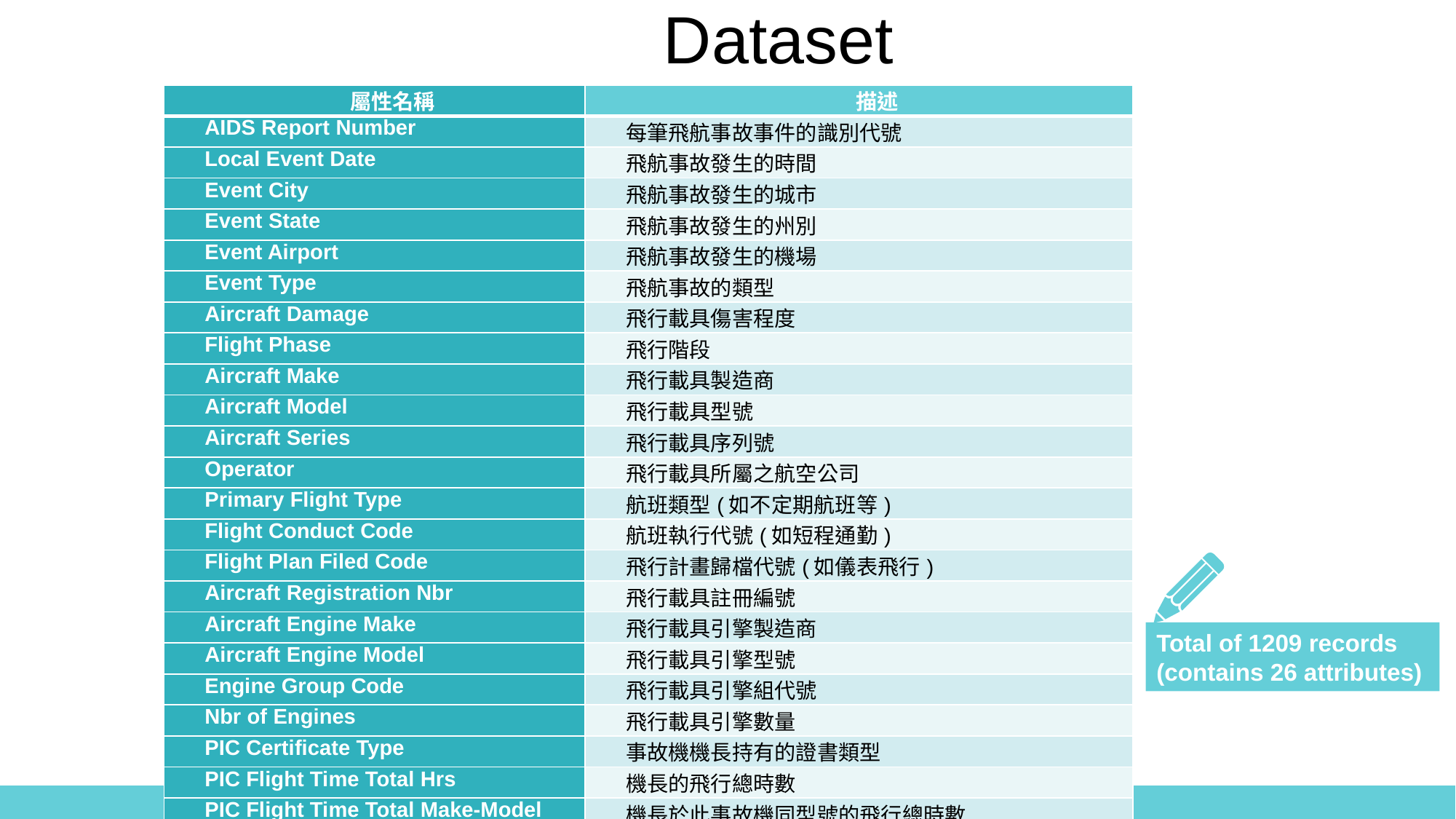

Dataset
| 屬性名稱 | 描述 |
| --- | --- |
| AIDS Report Number | 每筆飛航事故事件的識別代號 |
| Local Event Date | 飛航事故發生的時間 |
| Event City | 飛航事故發生的城市 |
| Event State | 飛航事故發生的州別 |
| Event Airport | 飛航事故發生的機場 |
| Event Type | 飛航事故的類型 |
| Aircraft Damage | 飛行載具傷害程度 |
| Flight Phase | 飛行階段 |
| Aircraft Make | 飛行載具製造商 |
| Aircraft Model | 飛行載具型號 |
| Aircraft Series | 飛行載具序列號 |
| Operator | 飛行載具所屬之航空公司 |
| Primary Flight Type | 航班類型(如不定期航班等) |
| Flight Conduct Code | 航班執行代號(如短程通勤) |
| Flight Plan Filed Code | 飛行計畫歸檔代號(如儀表飛行) |
| Aircraft Registration Nbr | 飛行載具註冊編號 |
| Aircraft Engine Make | 飛行載具引擎製造商 |
| Aircraft Engine Model | 飛行載具引擎型號 |
| Engine Group Code | 飛行載具引擎組代號 |
| Nbr of Engines | 飛行載具引擎數量 |
| PIC Certificate Type | 事故機機長持有的證書類型 |
| PIC Flight Time Total Hrs | 機長的飛行總時數 |
| PIC Flight Time Total Make-Model | 機長於此事故機同型號的飛行總時數 |
| PIC Flight Time 90D Total Time | 機長近90天的飛行時數 |
| PIC Flight Time Total Make-Model | 機長近90天於此事故機同型號的飛行時數 |
| IsFatal | 是否有產生傷亡的布林值(為目標分類屬性) |

Total of 1209 records
(contains 26 attributes)